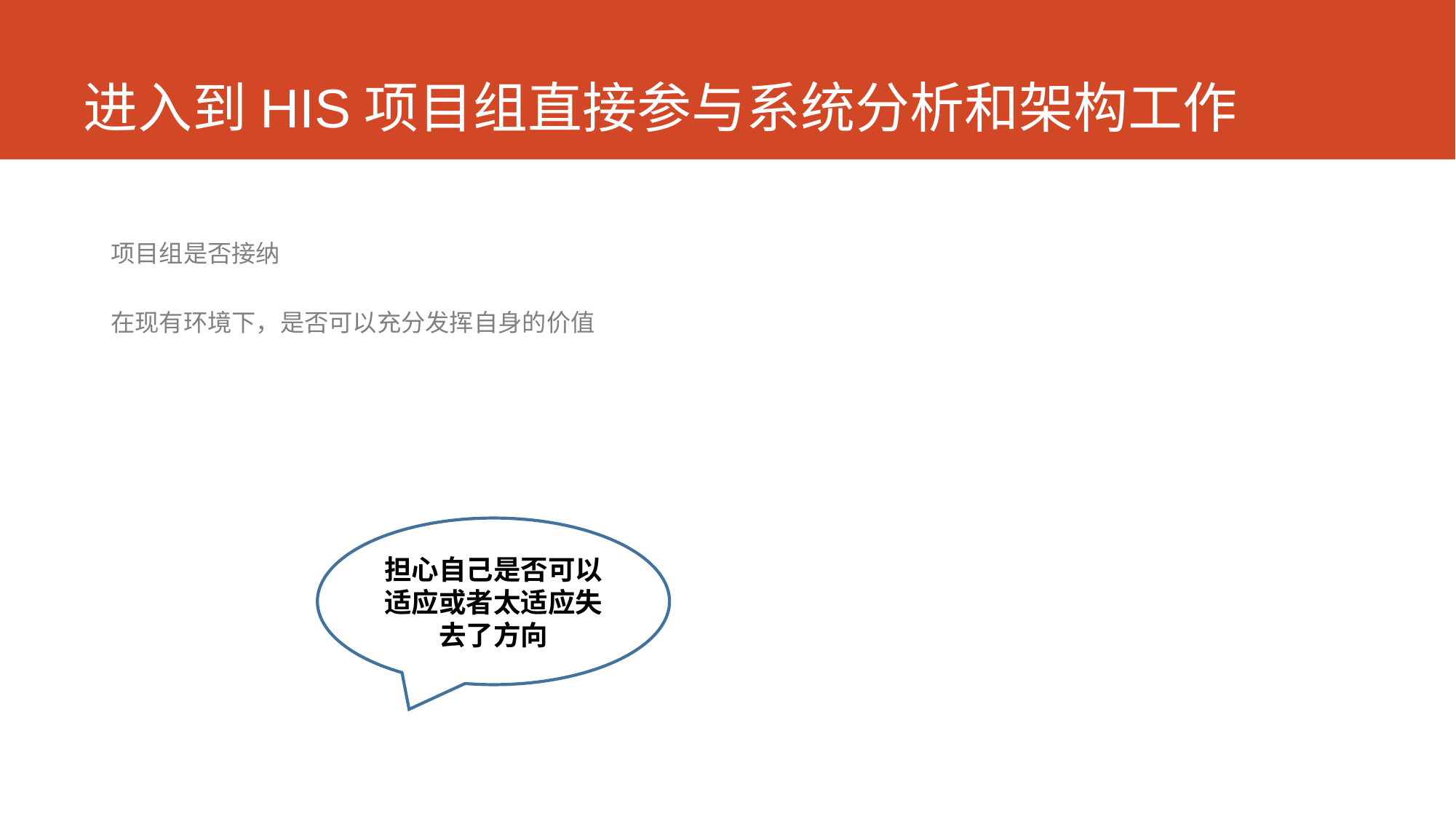

# 进入到HIS项目组直接参与系统分析和架构工作
项目组是否接纳
在现有环境下，是否可以充分发挥自身的价值
担心自己是否可以适应或者太适应失去了方向